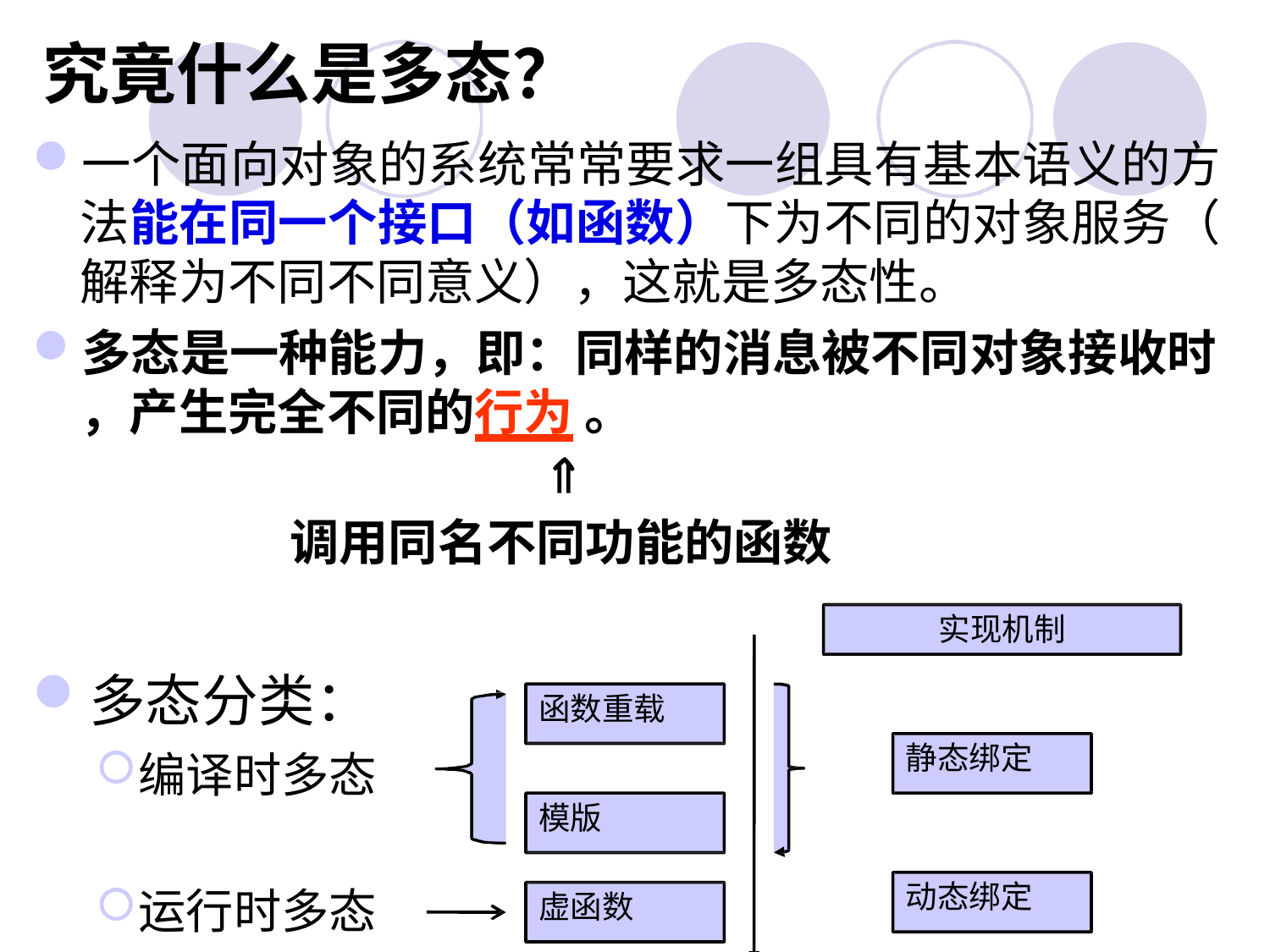

# 究竟什么是多态？
一个面向对象的系统常常要求一组具有基本语义的方 法能在同一个接口（如函数）下为不同的对象服务（ 解释为不同不同意义），这就是多态性。
多态是一种能力，即：同样的消息被不同对象接收时
，产生完全不同的行为 。
⇑
调用同名不同功能的函数

实现机制

多态分类：
编译时多态

函数重载

静态绑定

模版

动态绑定
运行时多态

虚函数